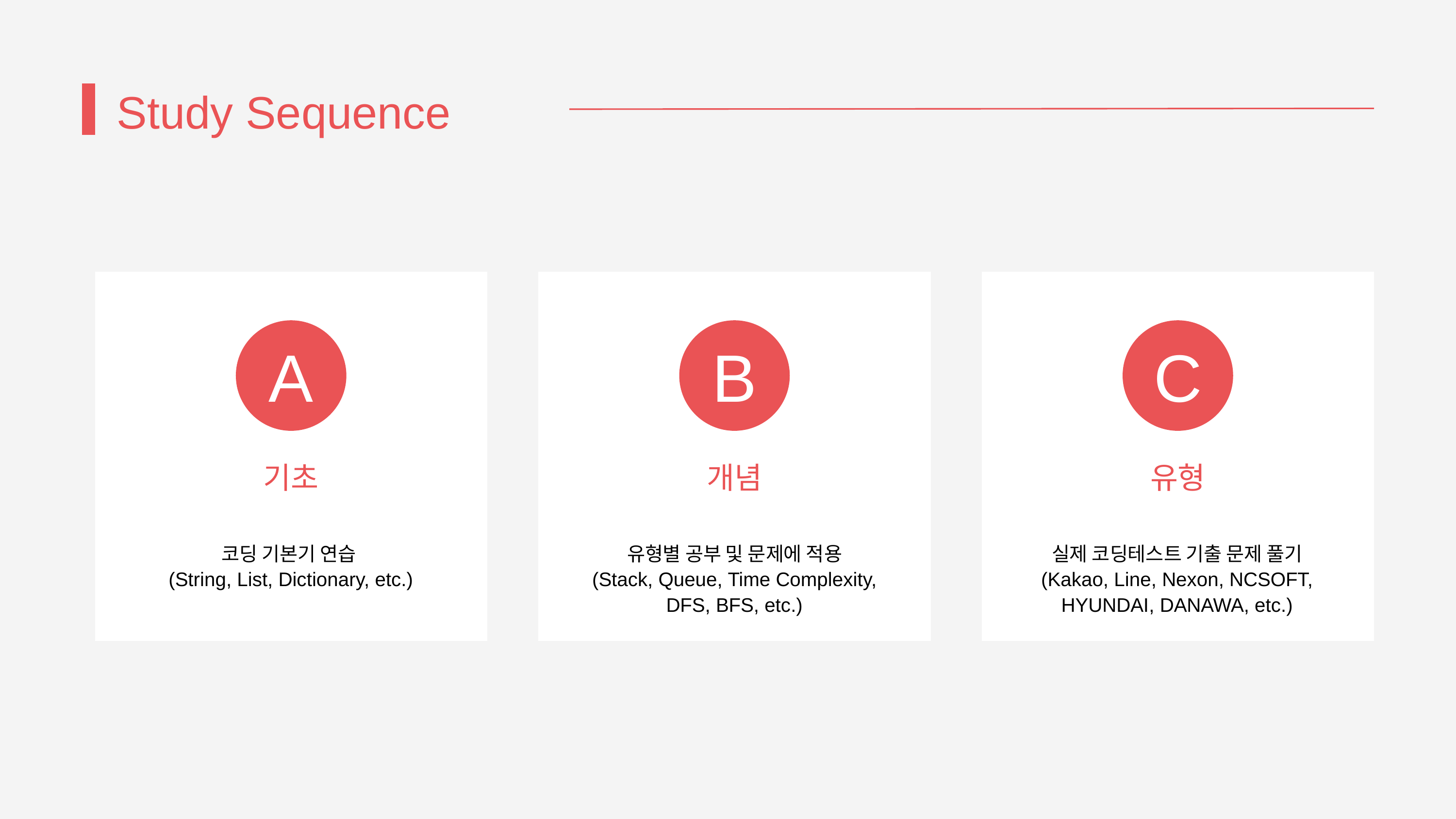

Study Sequence

A

B

C
기초
개념
유형
코딩 기본기 연습
(String, List, Dictionary, etc.)
유형별 공부 및 문제에 적용
(Stack, Queue, Time Complexity, DFS, BFS, etc.)
실제 코딩테스트 기출 문제 풀기
(Kakao, Line, Nexon, NCSOFT, HYUNDAI, DANAWA, etc.)